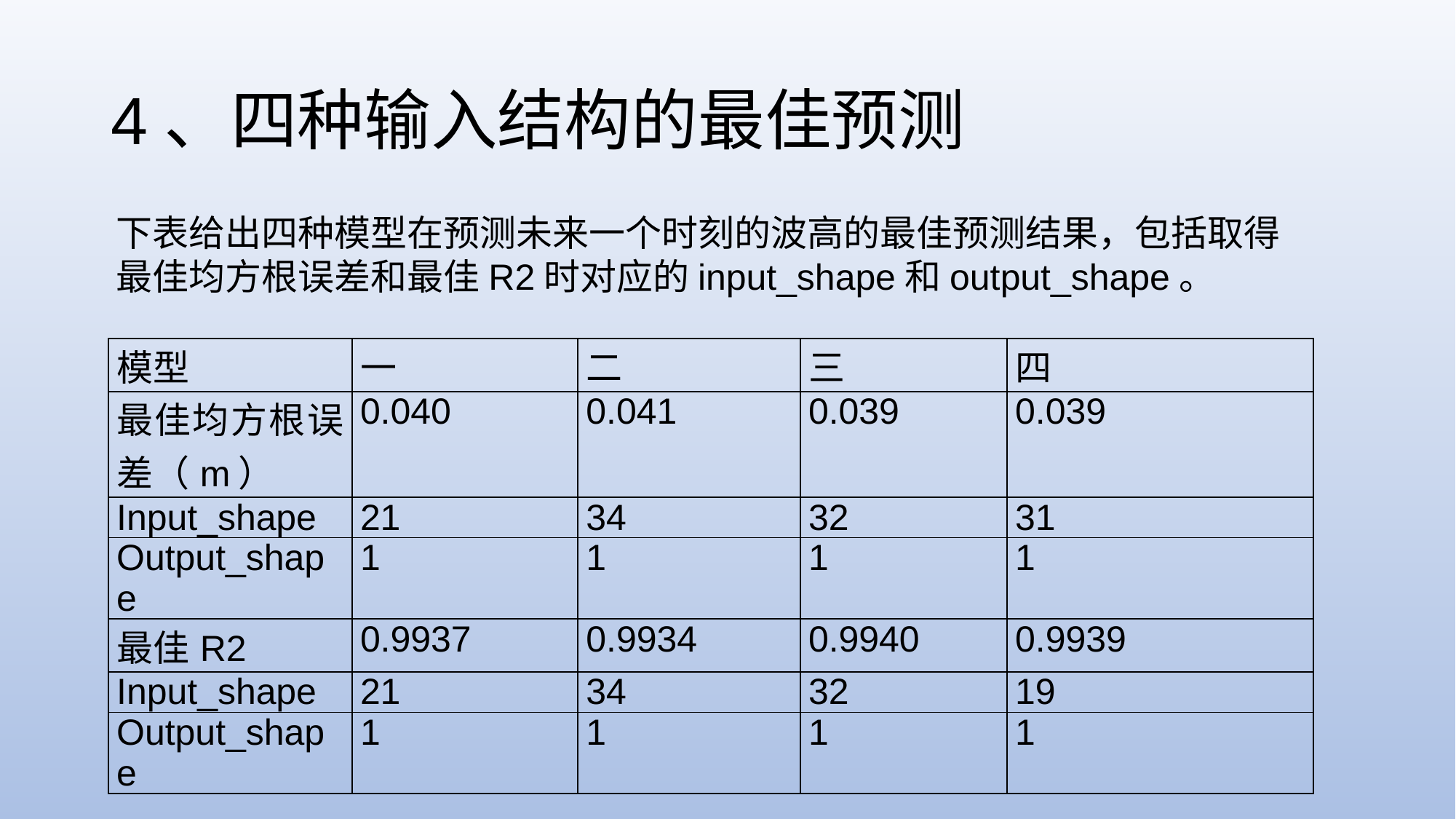

# 4、四种输入结构的最佳预测
下表给出四种模型在预测未来一个时刻的波高的最佳预测结果，包括取得最佳均方根误差和最佳R2时对应的input_shape和output_shape。
| 模型 | 一 | 二 | 三 | 四 |
| --- | --- | --- | --- | --- |
| 最佳均方根误差（m） | 0.040 | 0.041 | 0.039 | 0.039 |
| Input\_shape | 21 | 34 | 32 | 31 |
| Output\_shape | 1 | 1 | 1 | 1 |
| 最佳R2 | 0.9937 | 0.9934 | 0.9940 | 0.9939 |
| Input\_shape | 21 | 34 | 32 | 19 |
| Output\_shape | 1 | 1 | 1 | 1 |